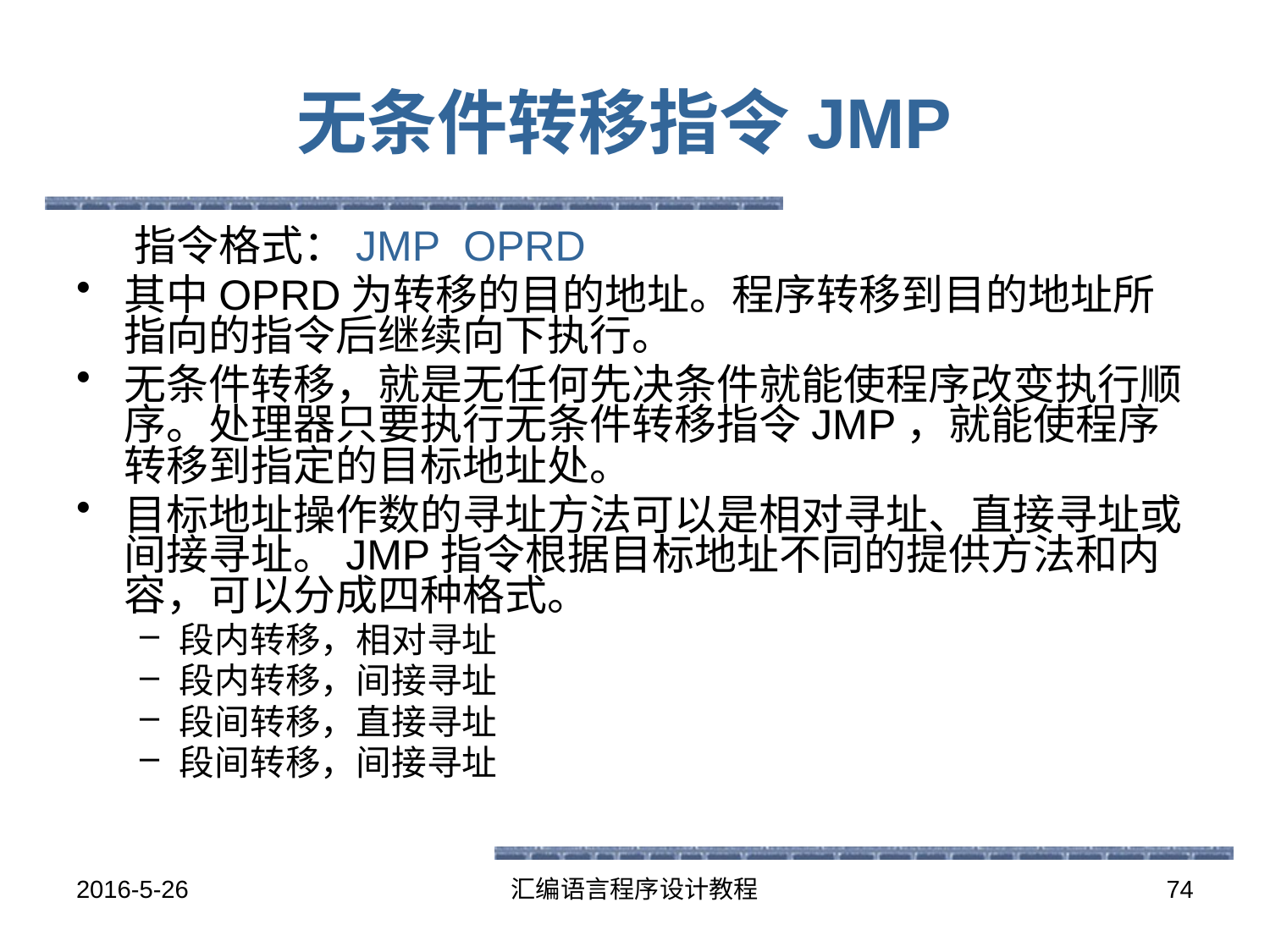

# 无条件转移指令JMP
     指令格式：JMP  OPRD
其中OPRD为转移的目的地址。程序转移到目的地址所指向的指令后继续向下执行。
无条件转移，就是无任何先决条件就能使程序改变执行顺序。处理器只要执行无条件转移指令JMP，就能使程序转移到指定的目标地址处。
目标地址操作数的寻址方法可以是相对寻址、直接寻址或间接寻址。JMP指令根据目标地址不同的提供方法和内容，可以分成四种格式。
段内转移，相对寻址
段内转移，间接寻址
段间转移，直接寻址
段间转移，间接寻址
2016-5-26
汇编语言程序设计教程
74